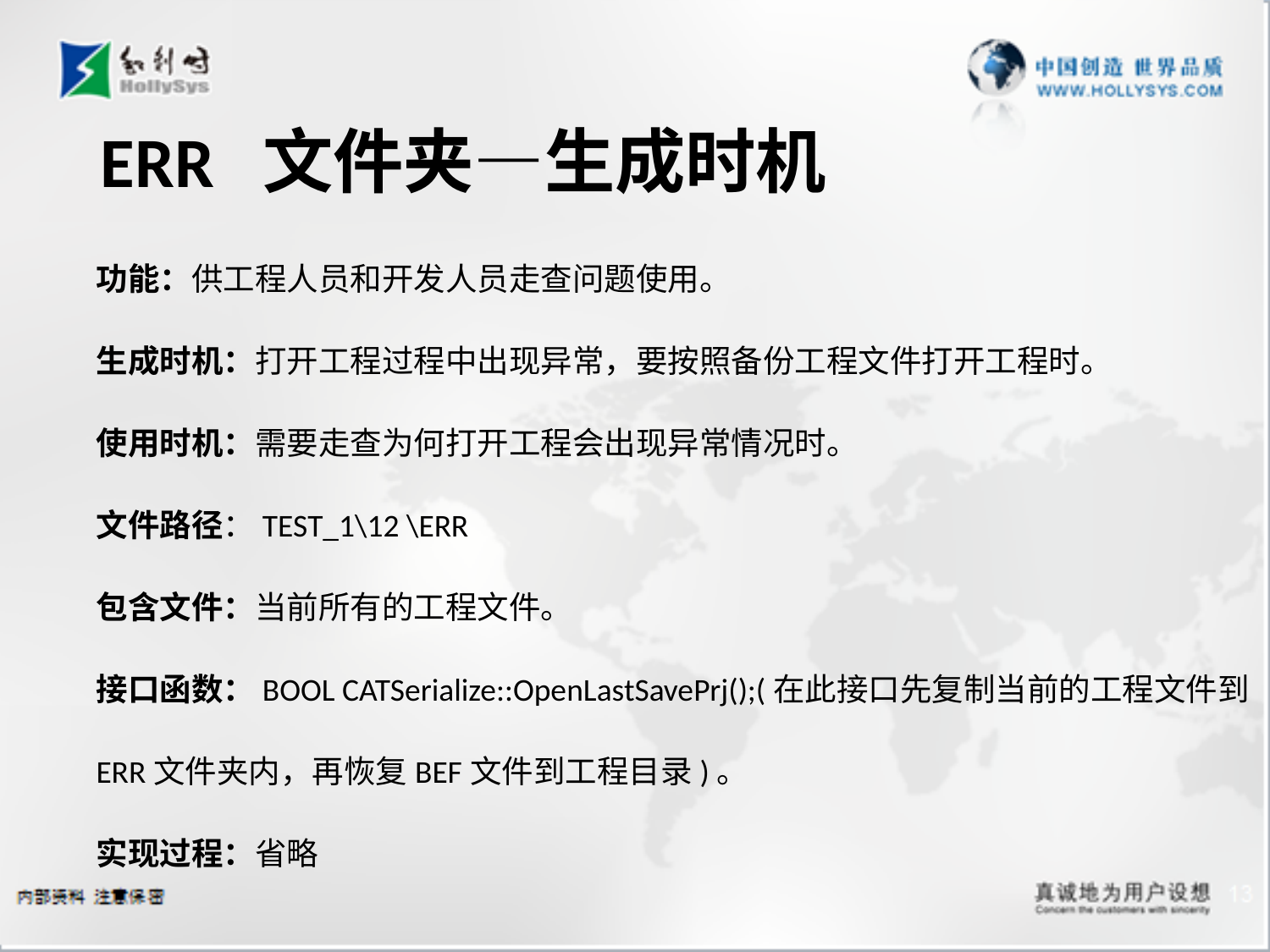

ERR  文件夹—生成时机
功能：供工程人员和开发人员走查问题使用。
生成时机：打开工程过程中出现异常，要按照备份工程文件打开工程时。
使用时机：需要走查为何打开工程会出现异常情况时。
文件路径：TEST_1\12 \ERR
包含文件：当前所有的工程文件。
接口函数：BOOL CATSerialize::OpenLastSavePrj();(在此接口先复制当前的工程文件到ERR文件夹内，再恢复BEF文件到工程目录)。
实现过程：省略